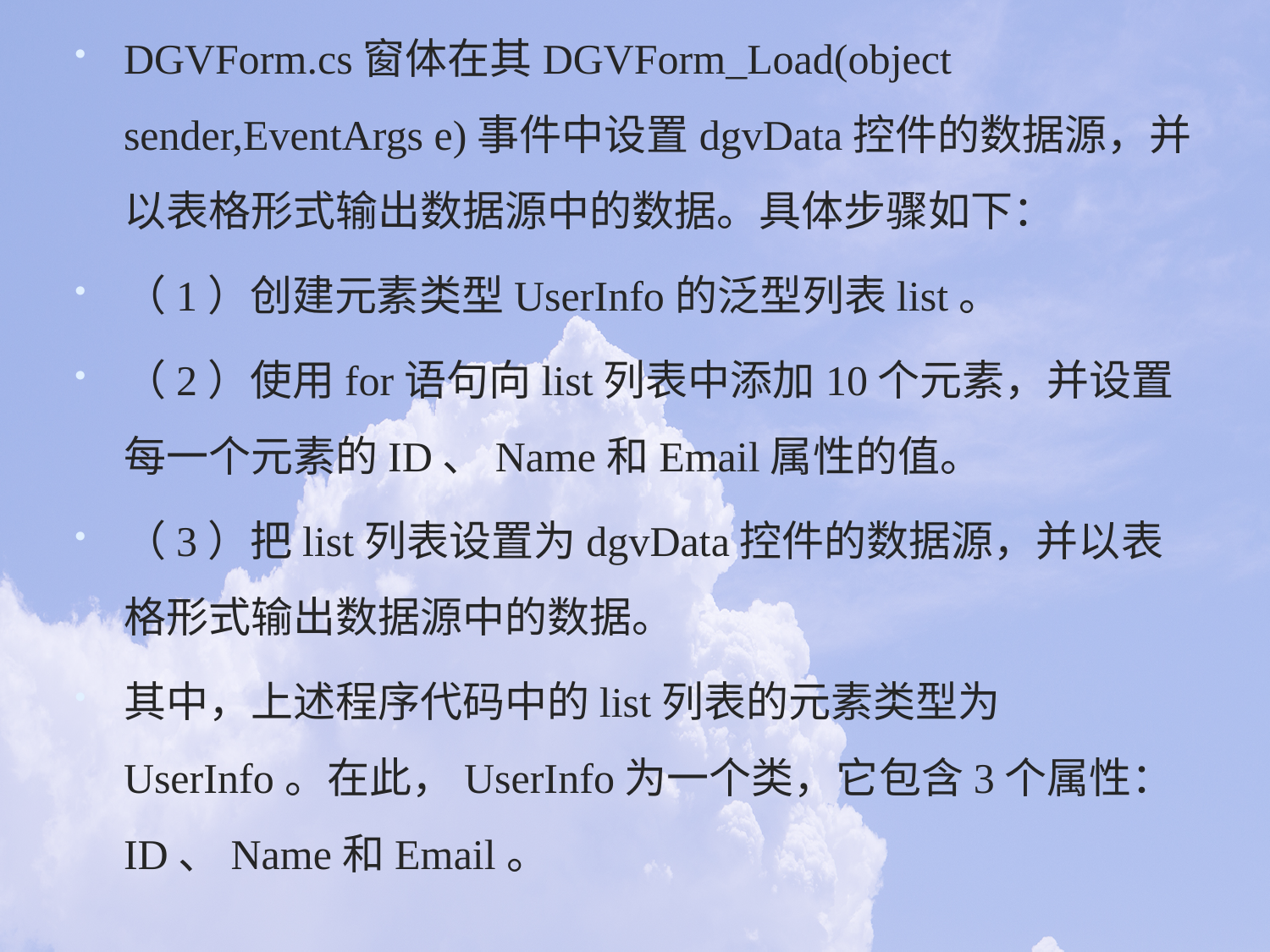

DGVForm.cs窗体在其DGVForm_Load(object sender,EventArgs e)事件中设置dgvData控件的数据源，并以表格形式输出数据源中的数据。具体步骤如下：
（1）创建元素类型UserInfo的泛型列表list。
（2）使用for语句向list列表中添加10个元素，并设置每一个元素的ID、Name和Email属性的值。
（3）把list列表设置为dgvData控件的数据源，并以表格形式输出数据源中的数据。
其中，上述程序代码中的list列表的元素类型为UserInfo。在此，UserInfo为一个类，它包含3个属性：ID、Name和Email。
#